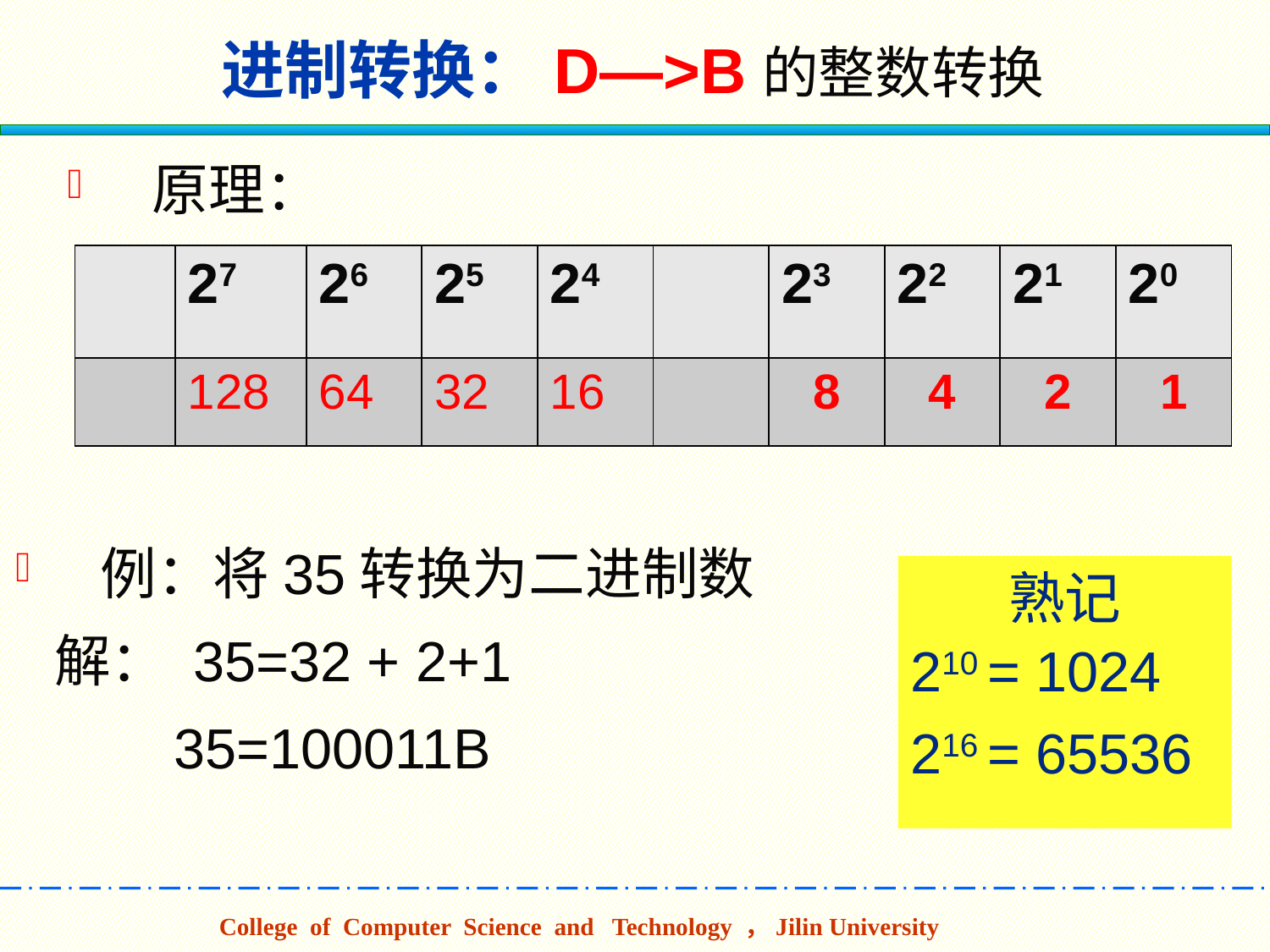

进制转换：D—>B的整数转换
原理：

|  | 27 | 26 | 25 | 24 |  | 23 | 22 | 21 | 20 |
| --- | --- | --- | --- | --- | --- | --- | --- | --- | --- |
|  | 128 | 64 | 32 | 16 |  | 8 | 4 | 2 | 1 |
例：将35转换为二进制数
  解： 35=32 + 2+1
	  35=100011B

熟记
210 = 1024
216 = 65536